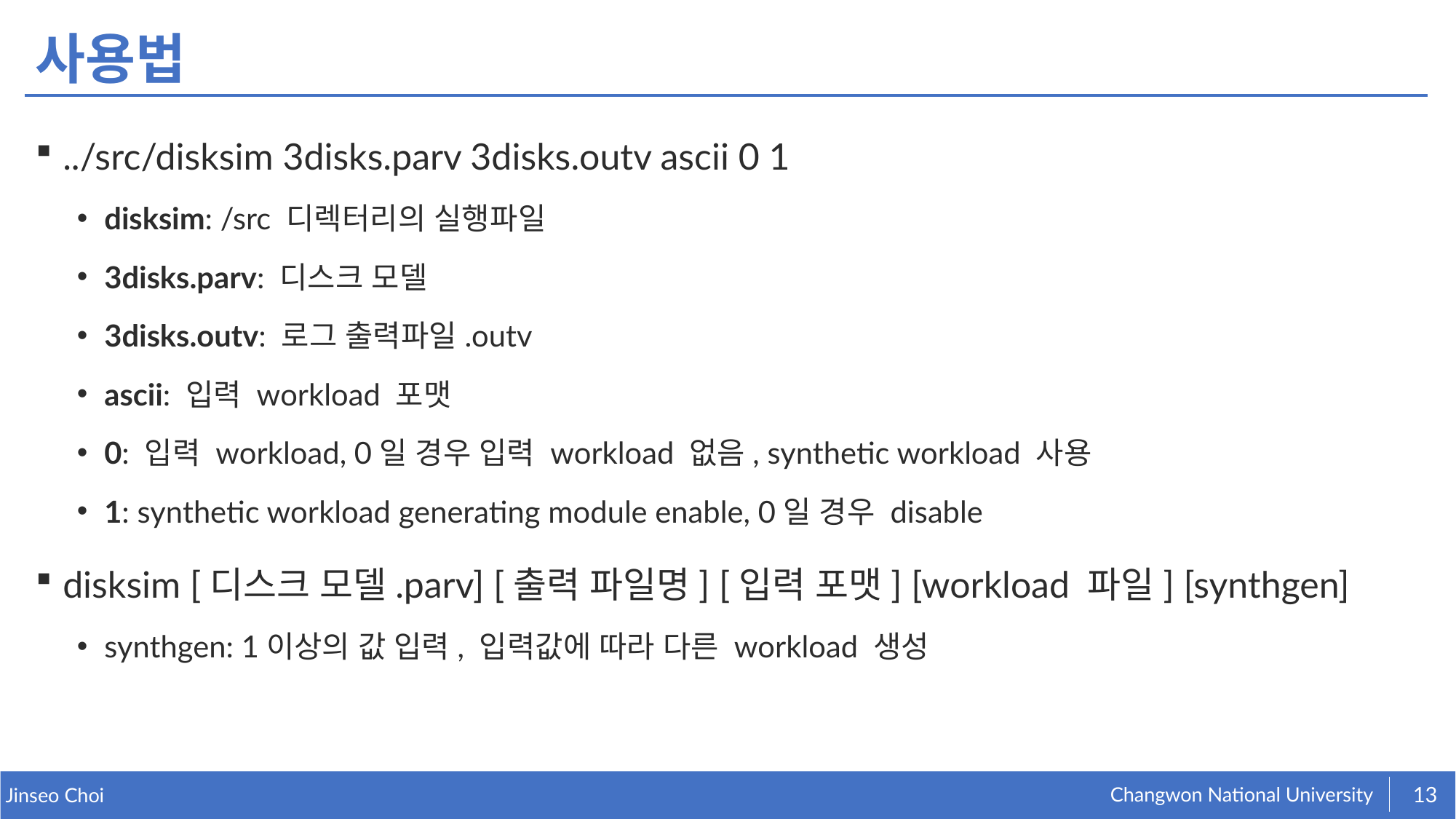

# 사용법
../src/disksim 3disks.parv 3disks.outv ascii 0 1
disksim: /src 디렉터리의 실행파일
3disks.parv: 디스크 모델
3disks.outv: 로그 출력파일.outv
ascii: 입력 workload 포맷
0: 입력 workload, 0일 경우 입력 workload 없음, synthetic workload 사용
1: synthetic workload generating module enable, 0일 경우 disable
disksim [디스크 모델.parv] [출력 파일명] [입력 포맷] [workload 파일] [synthgen]
synthgen: 1이상의 값 입력, 입력값에 따라 다른 workload 생성

13